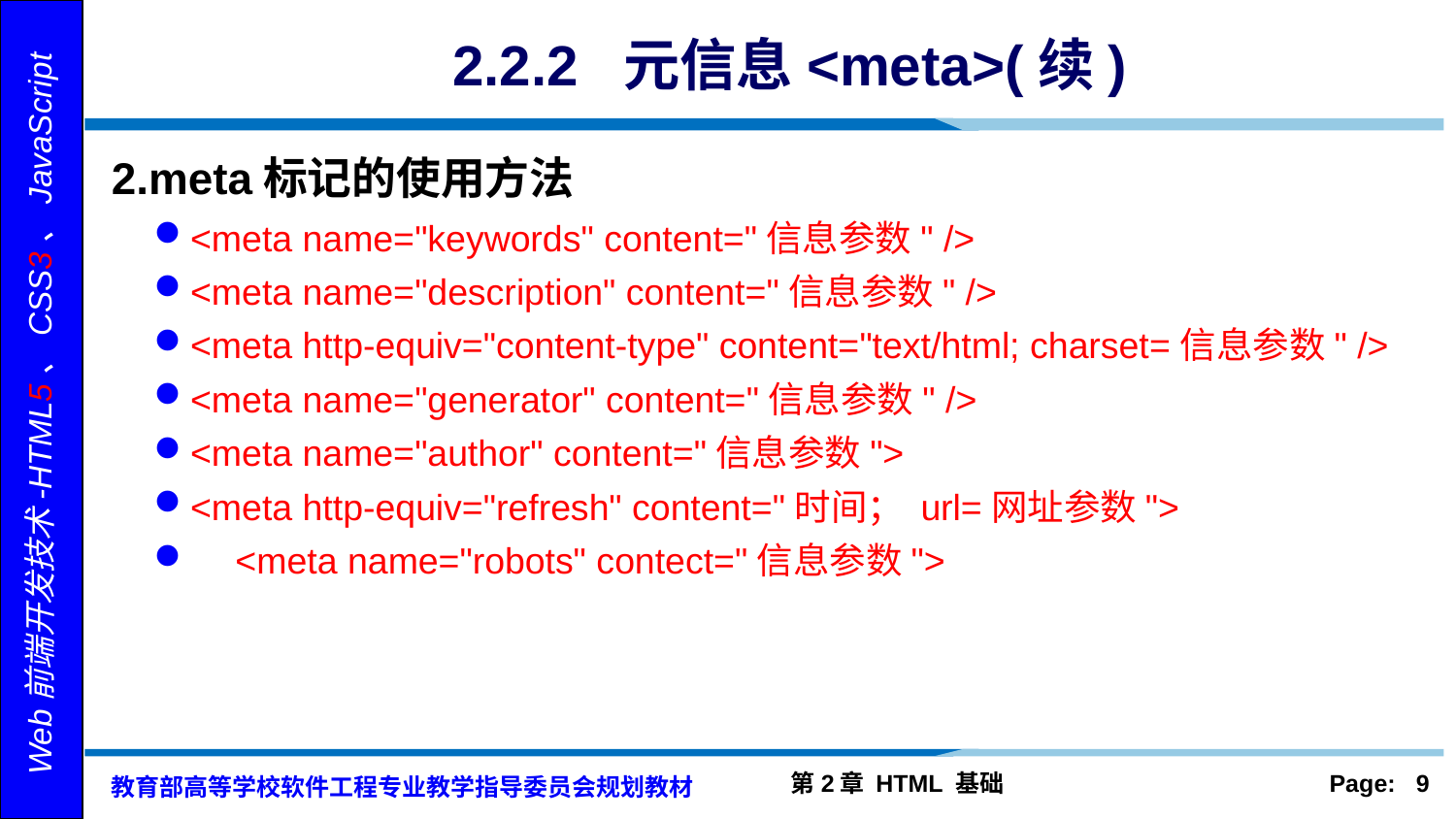

#
2.2.2  元信息<meta>(续)
2.meta标记的使用方法
<meta name="keywords" content="信息参数" />
<meta name="description" content="信息参数" />
<meta http-equiv="content-type" content="text/html; charset=信息参数" />
<meta name="generator" content="信息参数" />
<meta name="author" content="信息参数">
<meta http-equiv="refresh" content="时间； url=网址参数">
　<meta name="robots" contect="信息参数">